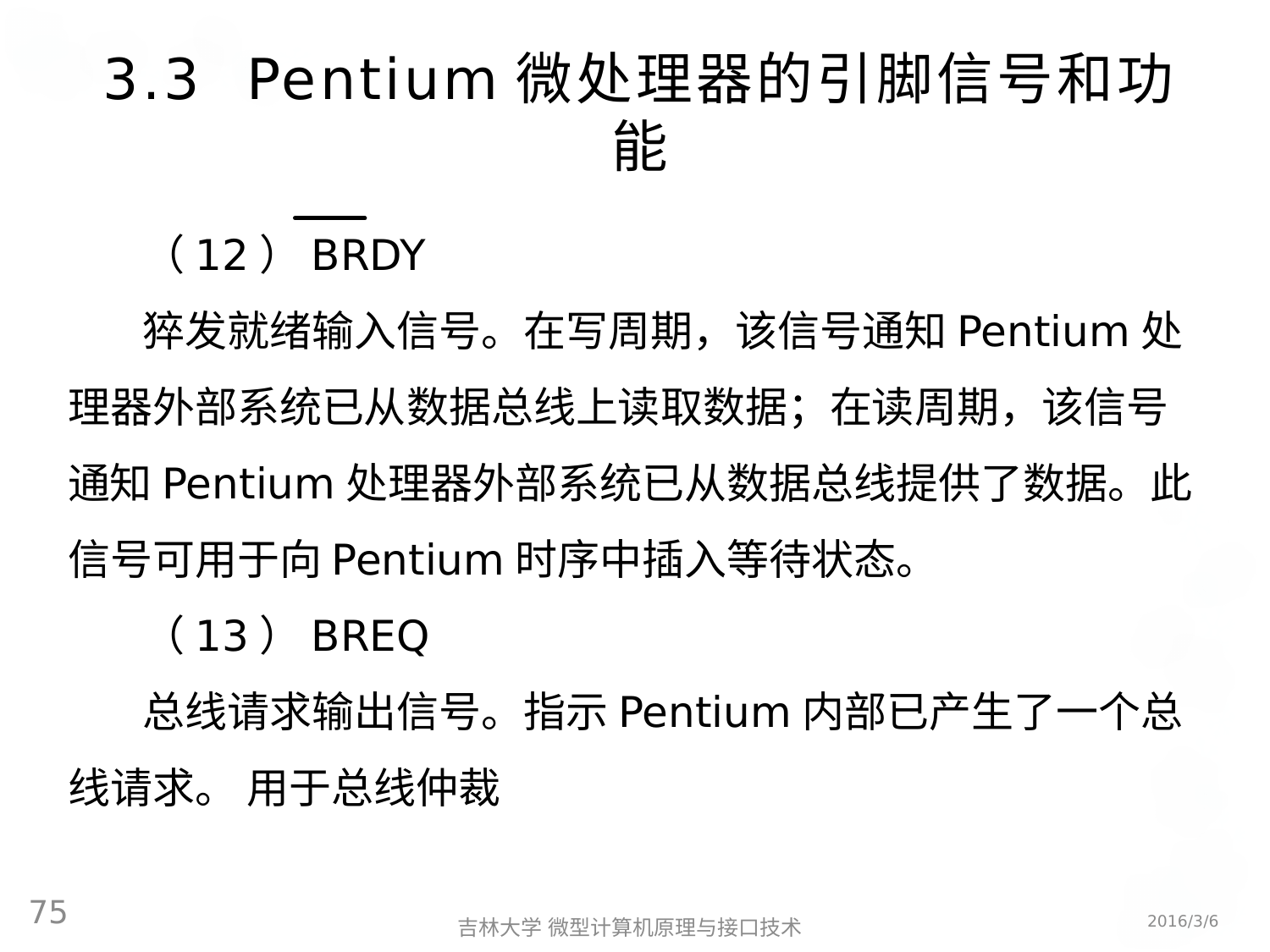

# 3.3  Pentium微处理器的引脚信号和功能
（12）BRDY
猝发就绪输入信号。在写周期，该信号通知Pentium处理器外部系统已从数据总线上读取数据；在读周期，该信号通知Pentium处理器外部系统已从数据总线提供了数据。此信号可用于向Pentium时序中插入等待状态。
（13）BREQ
总线请求输出信号。指示Pentium内部已产生了一个总线请求。 用于总线仲裁

75
2016/3/6
吉林大学 微型计算机原理与接口技术